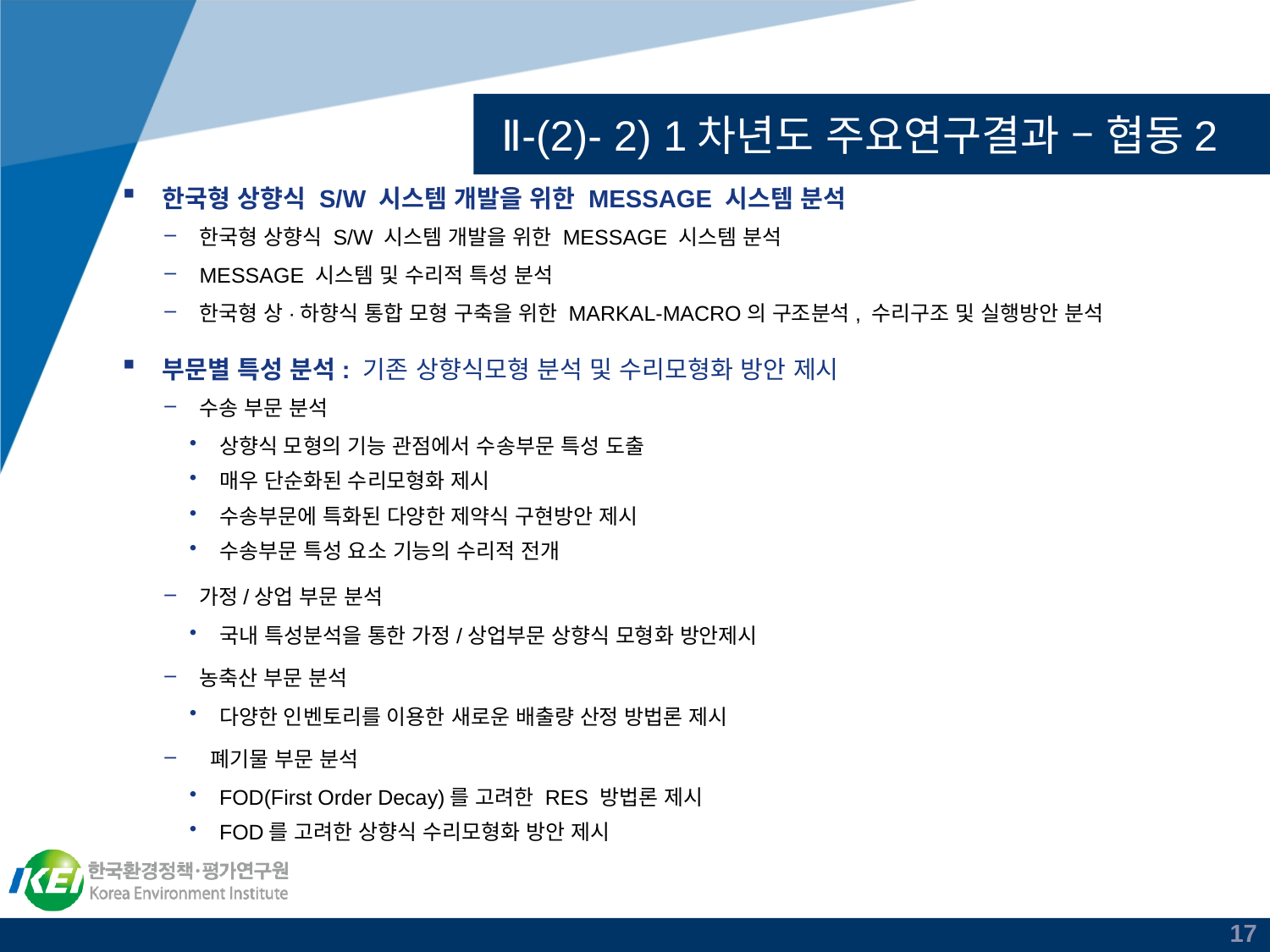

# Ⅱ-(2)- 2) 1차년도 주요연구결과 – 협동2
한국형 상향식 S/W 시스템 개발을 위한 MESSAGE 시스템 분석
한국형 상향식 S/W 시스템 개발을 위한 MESSAGE 시스템 분석
MESSAGE 시스템 및 수리적 특성 분석
한국형 상·하향식 통합 모형 구축을 위한 MARKAL-MACRO의 구조분석, 수리구조 및 실행방안 분석

부문별 특성 분석: 기존 상향식모형 분석 및 수리모형화 방안 제시
수송 부문 분석
상향식 모형의 기능 관점에서 수송부문 특성 도출
매우 단순화된 수리모형화 제시
수송부문에 특화된 다양한 제약식 구현방안 제시
수송부문 특성 요소 기능의 수리적 전개

가정/상업 부문 분석
국내 특성분석을 통한 가정/상업부문 상향식 모형화 방안제시

농축산 부문 분석
다양한 인벤토리를 이용한 새로운 배출량 산정 방법론 제시

 폐기물 부문 분석
FOD(First Order Decay)를 고려한 RES 방법론 제시
FOD를 고려한 상향식 수리모형화 방안 제시

17